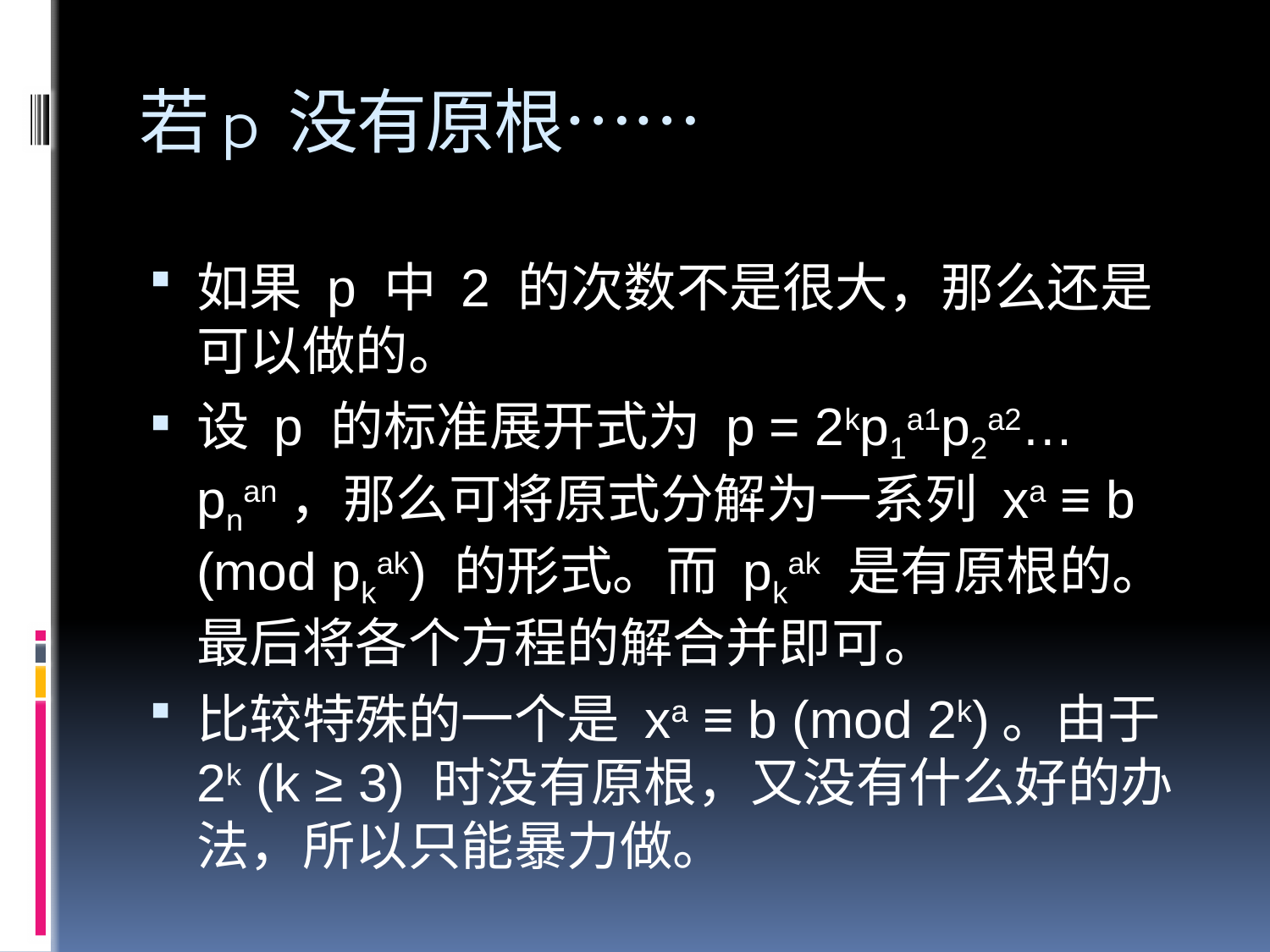

# 若 p 没有原根……
如果 p 中 2 的次数不是很大，那么还是可以做的。
设 p 的标准展开式为 p = 2kp1a1p2a2…pnan，那么可将原式分解为一系列 xa ≡ b (mod pkak) 的形式。而 pkak 是有原根的。最后将各个方程的解合并即可。
比较特殊的一个是 xa ≡ b (mod 2k)。由于 2k (k ≥ 3) 时没有原根，又没有什么好的办法，所以只能暴力做。